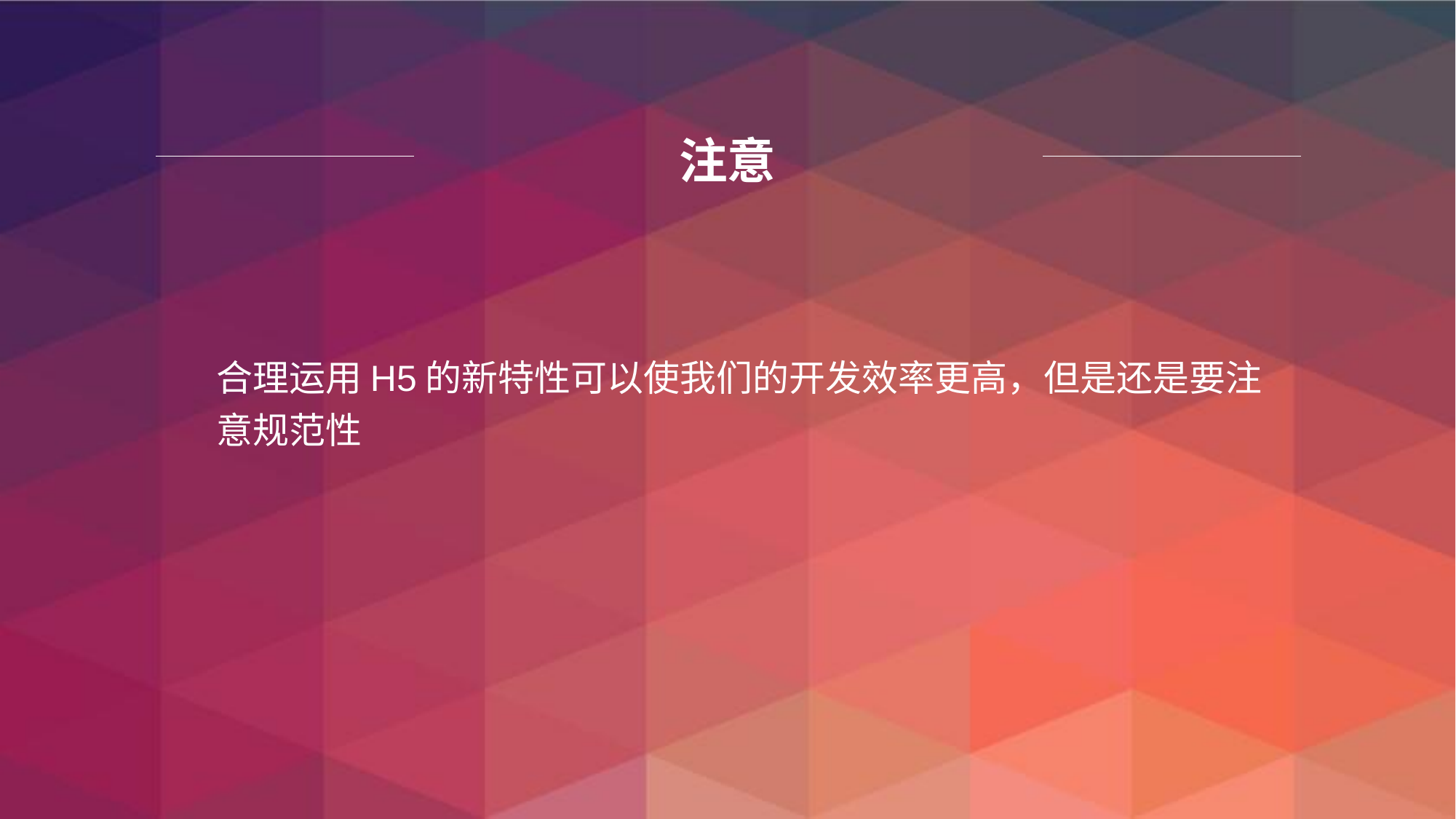

# 注意
合理运用H5的新特性可以使我们的开发效率更高，但是还是要注意规范性